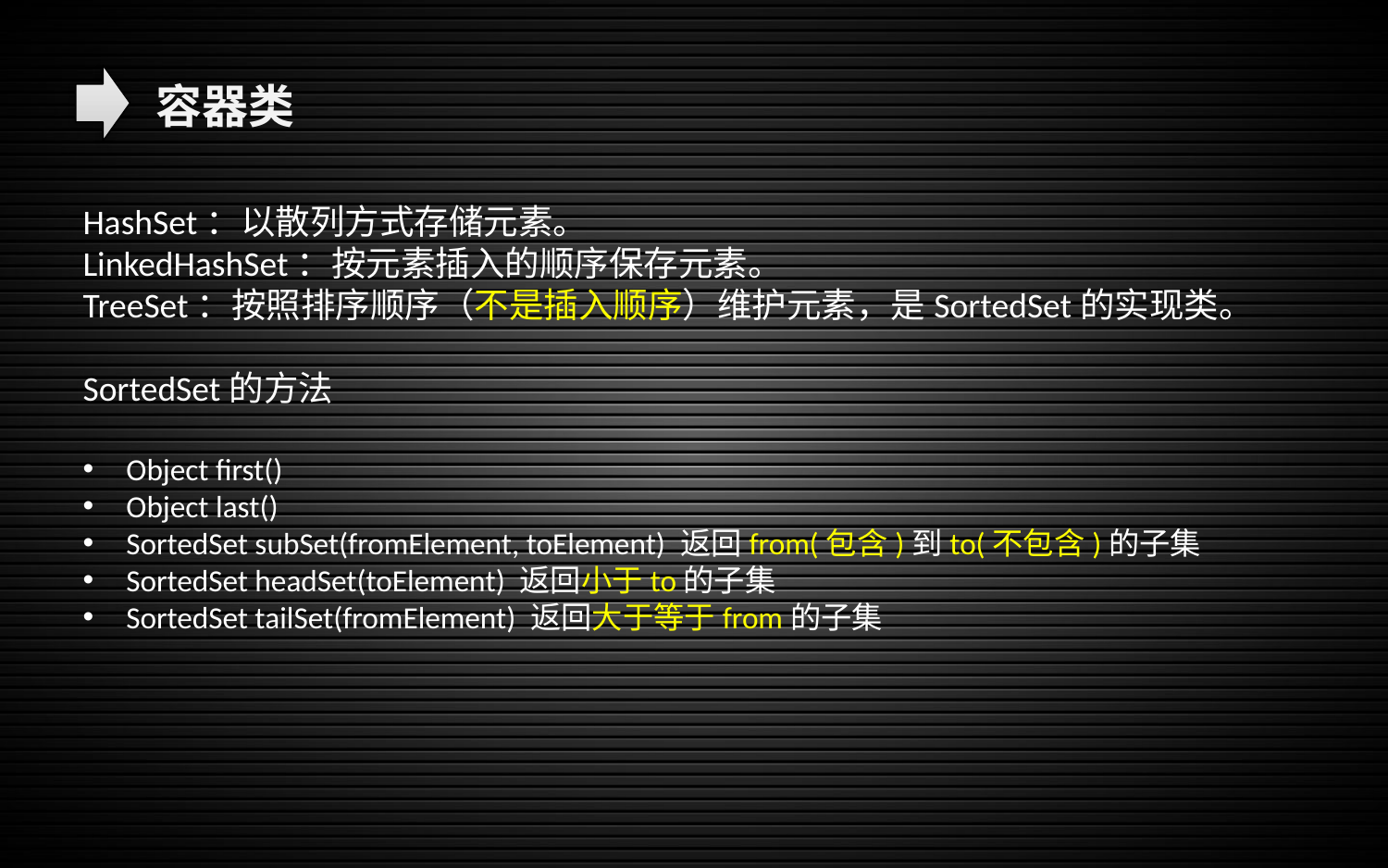

容器类
HashSet：以散列方式存储元素。
LinkedHashSet：按元素插入的顺序保存元素。
TreeSet：按照排序顺序（不是插入顺序）维护元素，是SortedSet的实现类。

SortedSet的方法

Object first()
Object last()
SortedSet subSet(fromElement, toElement) 返回from(包含)到to(不包含)的子集
SortedSet headSet(toElement) 返回小于to的子集
SortedSet tailSet(fromElement) 返回大于等于from的子集